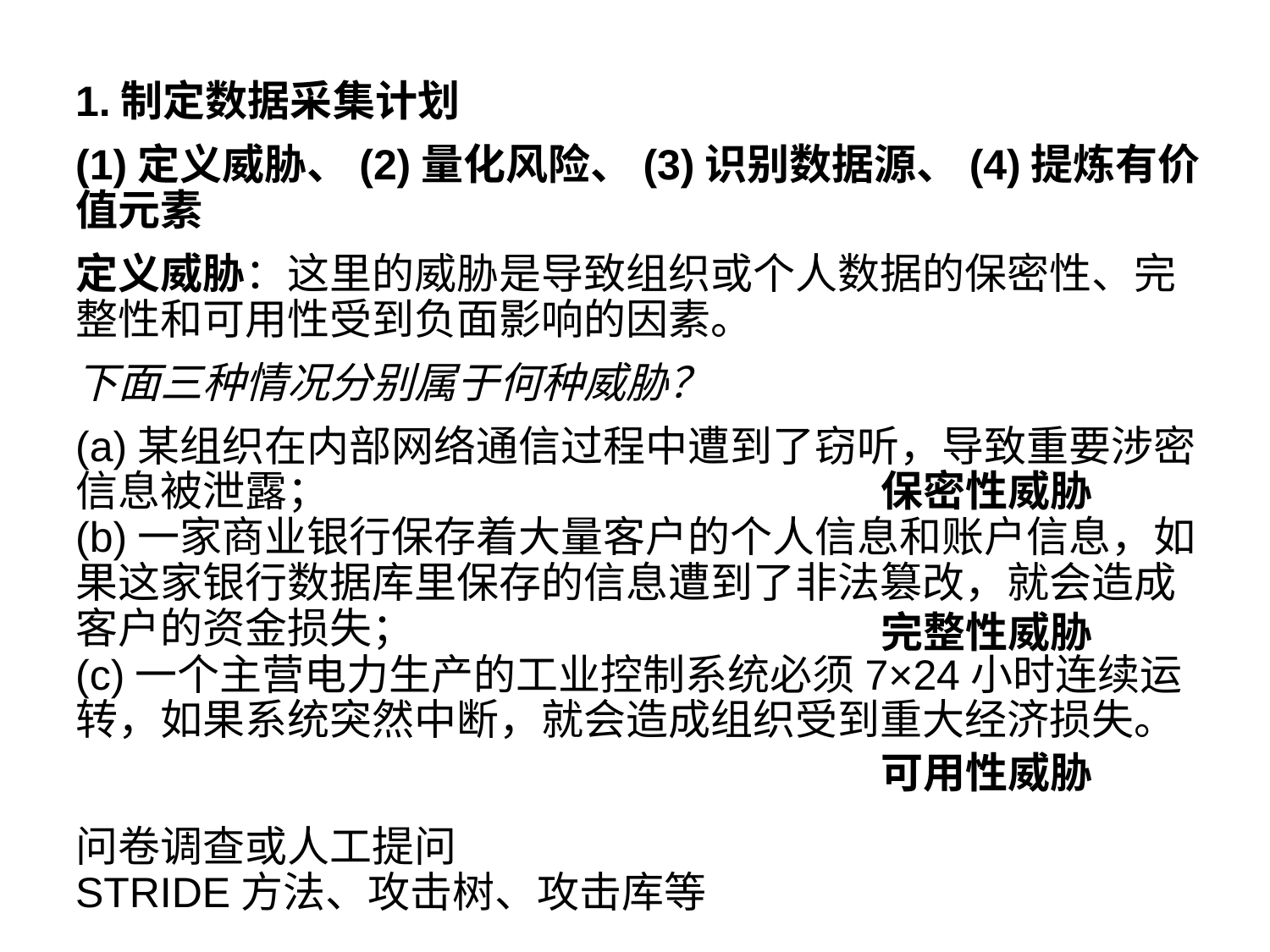

1.制定数据采集计划
(1)定义威胁、(2)量化风险、(3)识别数据源、(4)提炼有价值元素
定义威胁：这里的威胁是导致组织或个人数据的保密性、完整性和可用性受到负面影响的因素。
下面三种情况分别属于何种威胁？
(a)某组织在内部网络通信过程中遭到了窃听，导致重要涉密信息被泄露；
(b)一家商业银行保存着大量客户的个人信息和账户信息，如果这家银行数据库里保存的信息遭到了非法篡改，就会造成客户的资金损失；
(c)一个主营电力生产的工业控制系统必须7×24小时连续运转，如果系统突然中断，就会造成组织受到重大经济损失。

问卷调查或人工提问
STRIDE方法、攻击树、攻击库等
保密性威胁
完整性威胁
可用性威胁